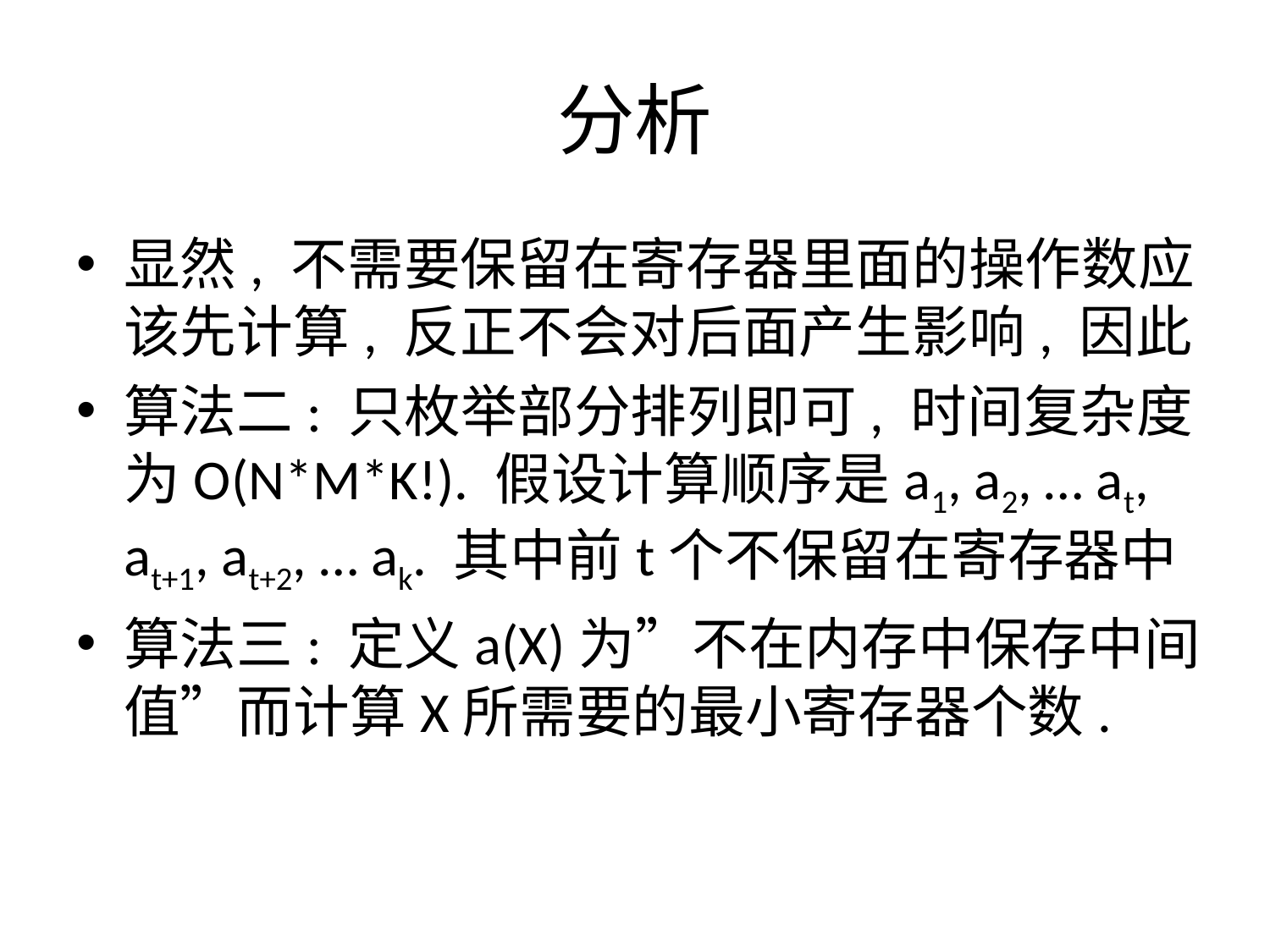

# 分析
显然, 不需要保留在寄存器里面的操作数应该先计算, 反正不会对后面产生影响, 因此
算法二: 只枚举部分排列即可, 时间复杂度为O(N*M*K!). 假设计算顺序是a1, a2, … at, at+1, at+2, … ak. 其中前t个不保留在寄存器中
算法三: 定义a(X)为”不在内存中保存中间值”而计算X所需要的最小寄存器个数.